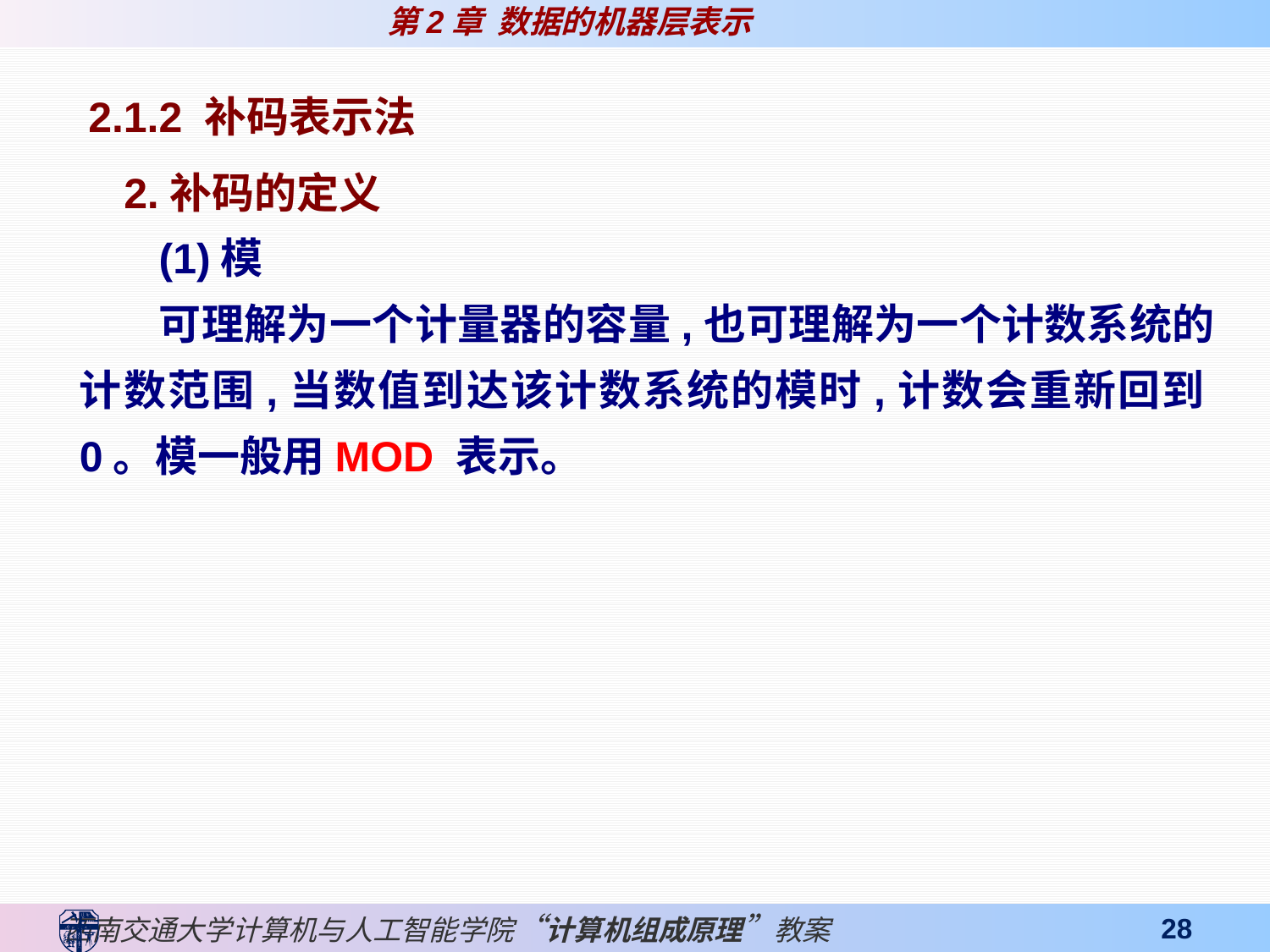

2.1.2 补码表示法
   2.补码的定义
(1)模
可理解为一个计量器的容量,也可理解为一个计数系统的计数范围,当数值到达该计数系统的模时,计数会重新回到0。模一般用MOD 表示。